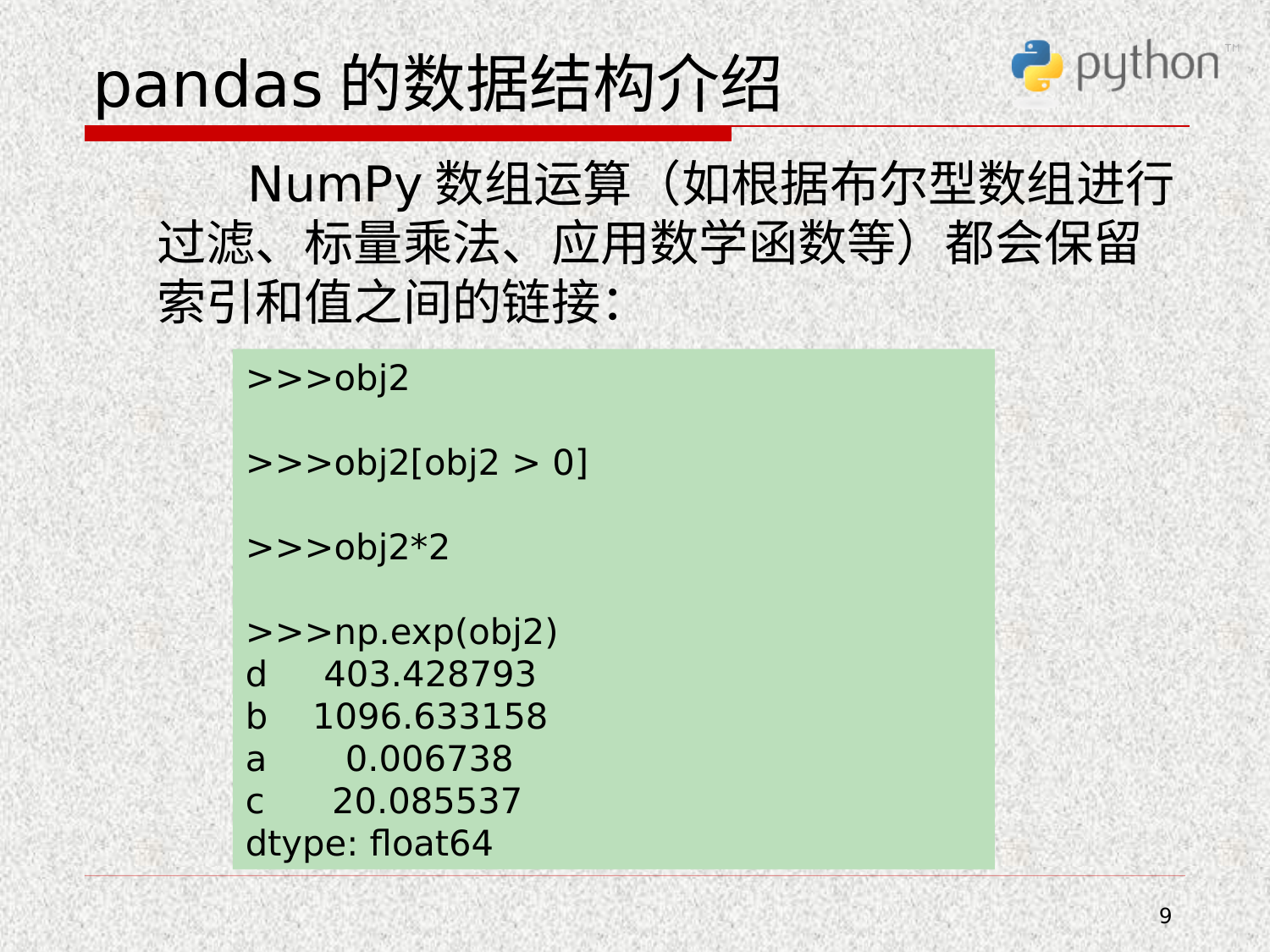

# pandas的数据结构介绍
          NumPy数组运算（如根据布尔型数组进行过滤、标量乘法、应用数学函数等）都会保留索引和值之间的链接：

>>>obj2

>>>obj2[obj2 > 0]

>>>obj2*2

>>>np.exp(obj2)
d     403.428793
b    1096.633158
a       0.006738
c      20.085537
dtype: float64
9